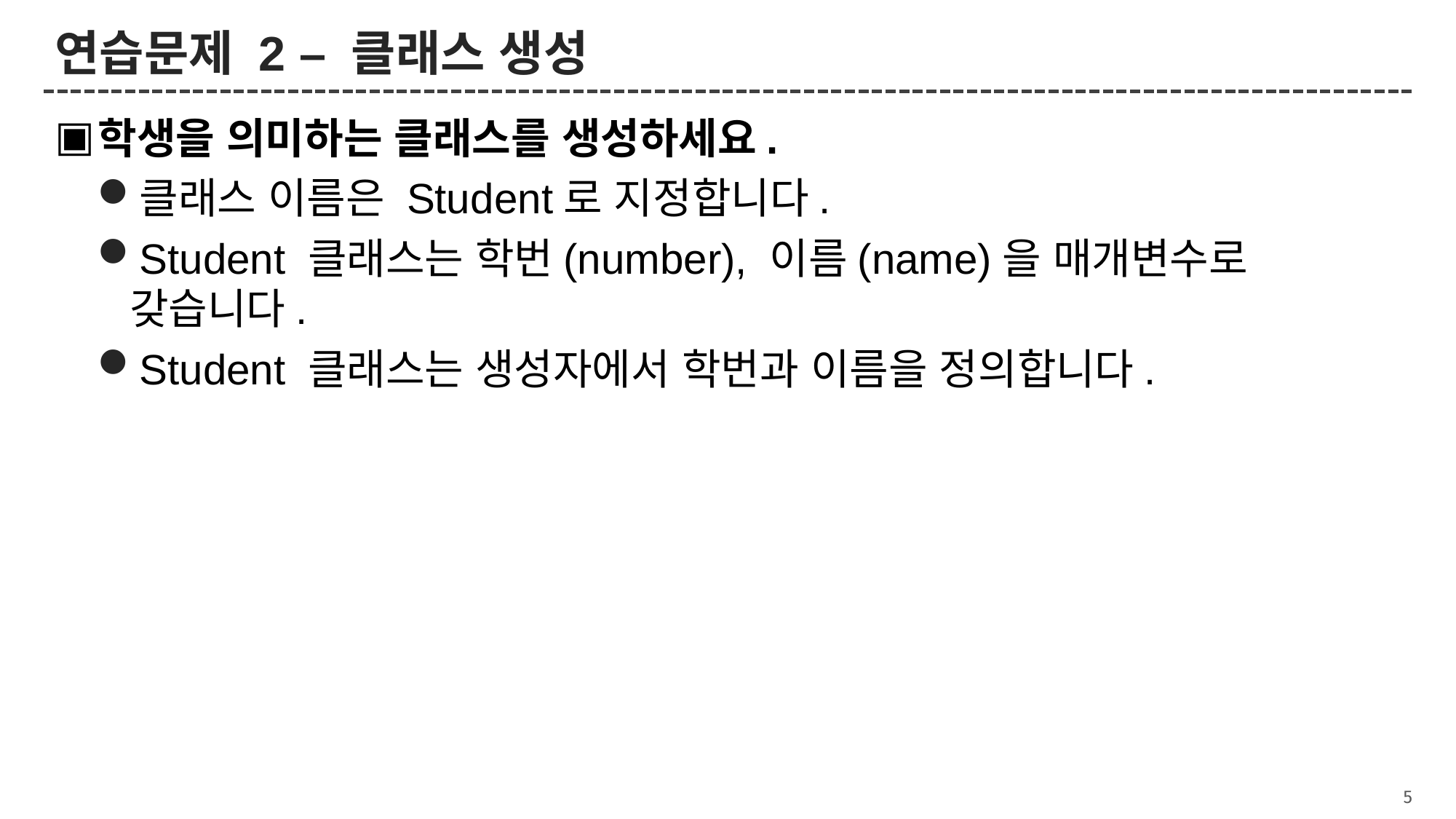

# 연습문제 2 – 클래스 생성
학생을 의미하는 클래스를 생성하세요.
클래스 이름은 Student로 지정합니다.
Student 클래스는 학번(number), 이름(name)을 매개변수로 갖습니다.
Student 클래스는 생성자에서 학번과 이름을 정의합니다.